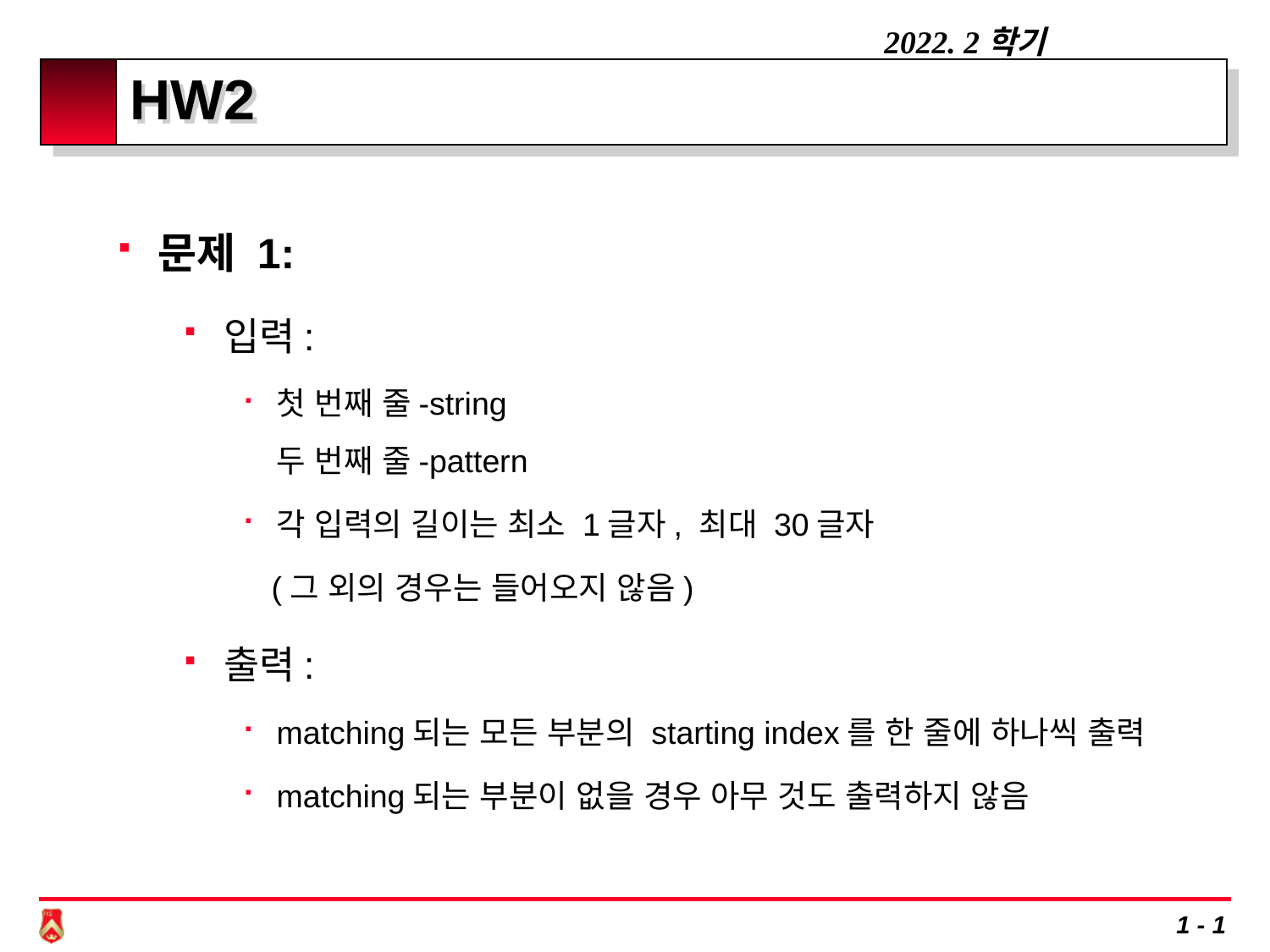

# HW2

문제 1:
입력:
첫 번째 줄-string
두 번째 줄-pattern
각 입력의 길이는 최소 1글자, 최대 30글자
   (그 외의 경우는 들어오지 않음)
출력:
matching되는 모든 부분의 starting index를 한 줄에 하나씩 출력
matching되는 부분이 없을 경우 아무 것도 출력하지 않음

1 - 1